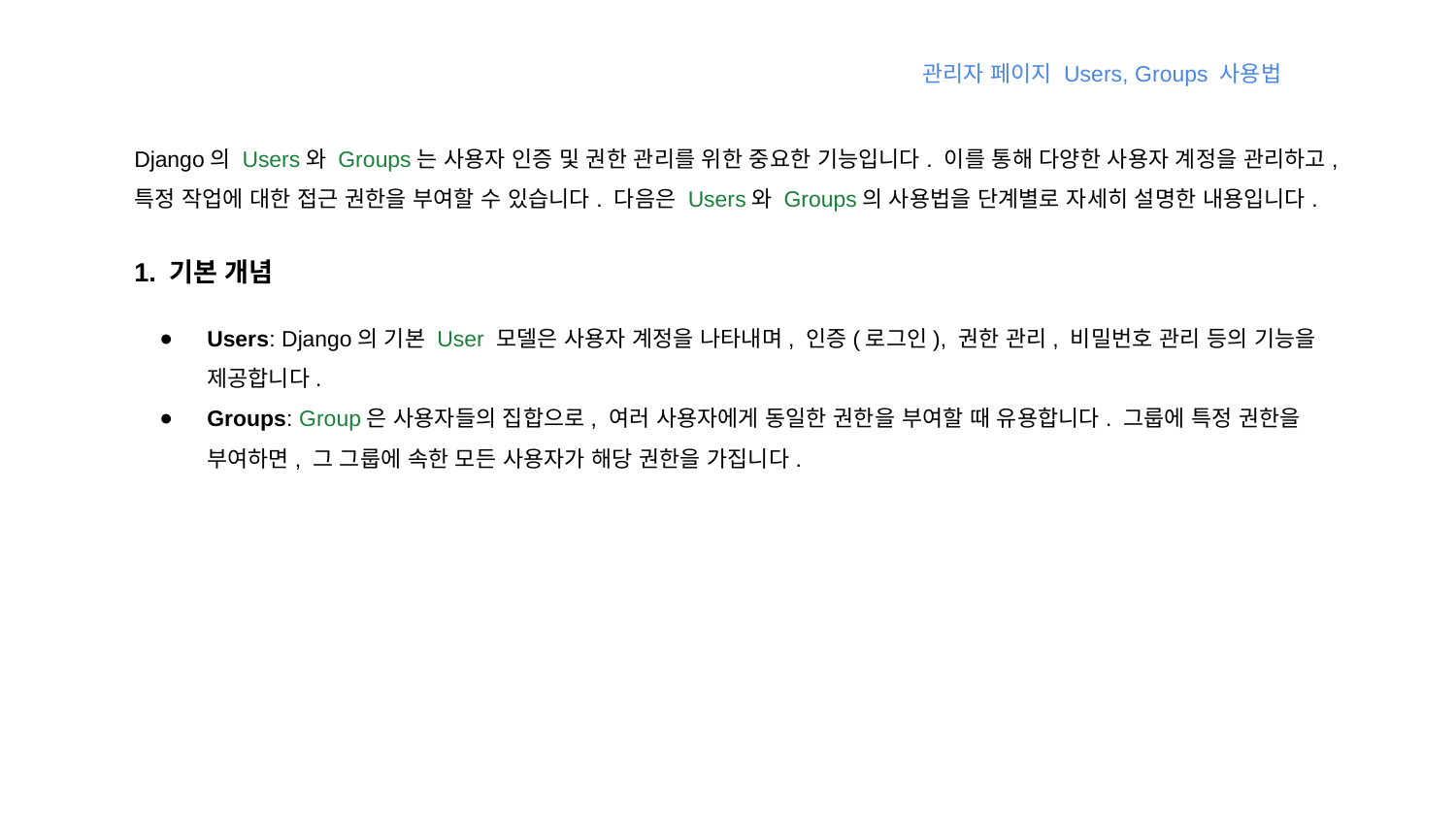

관리자 페이지 Users, Groups 사용법
Django의 Users와 Groups는 사용자 인증 및 권한 관리를 위한 중요한 기능입니다. 이를 통해 다양한 사용자 계정을 관리하고, 특정 작업에 대한 접근 권한을 부여할 수 있습니다. 다음은 Users와 Groups의 사용법을 단계별로 자세히 설명한 내용입니다.
1. 기본 개념
Users: Django의 기본 User 모델은 사용자 계정을 나타내며, 인증(로그인), 권한 관리, 비밀번호 관리 등의 기능을 제공합니다.
Groups: Group은 사용자들의 집합으로, 여러 사용자에게 동일한 권한을 부여할 때 유용합니다. 그룹에 특정 권한을 부여하면, 그 그룹에 속한 모든 사용자가 해당 권한을 가집니다.